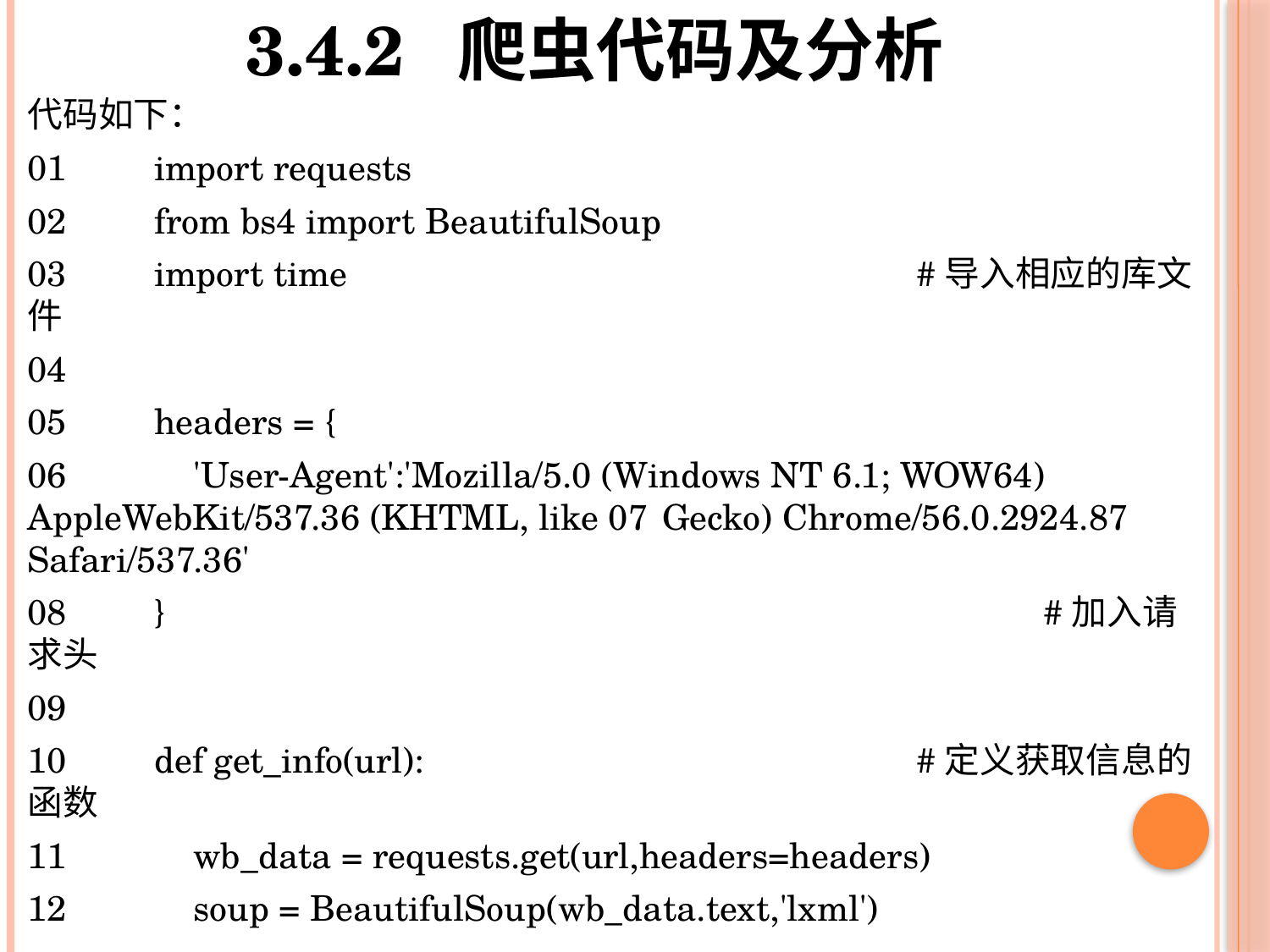

# 3.4.2  爬虫代码及分析
代码如下：
01	import requests
02	from bs4 import BeautifulSoup
03	import time					#导入相应的库文件
04
05	headers = {
06	    'User-Agent':'Mozilla/5.0 (Windows NT 6.1; WOW64) AppleWebKit/537.36 (KHTML, like 07	Gecko) Chrome/56.0.2924.87 Safari/537.36'
08	}							#加入请求头
09
10	def get_info(url):				#定义获取信息的函数
11	    wb_data = requests.get(url,headers=headers)
12	    soup = BeautifulSoup(wb_data.text,'lxml')